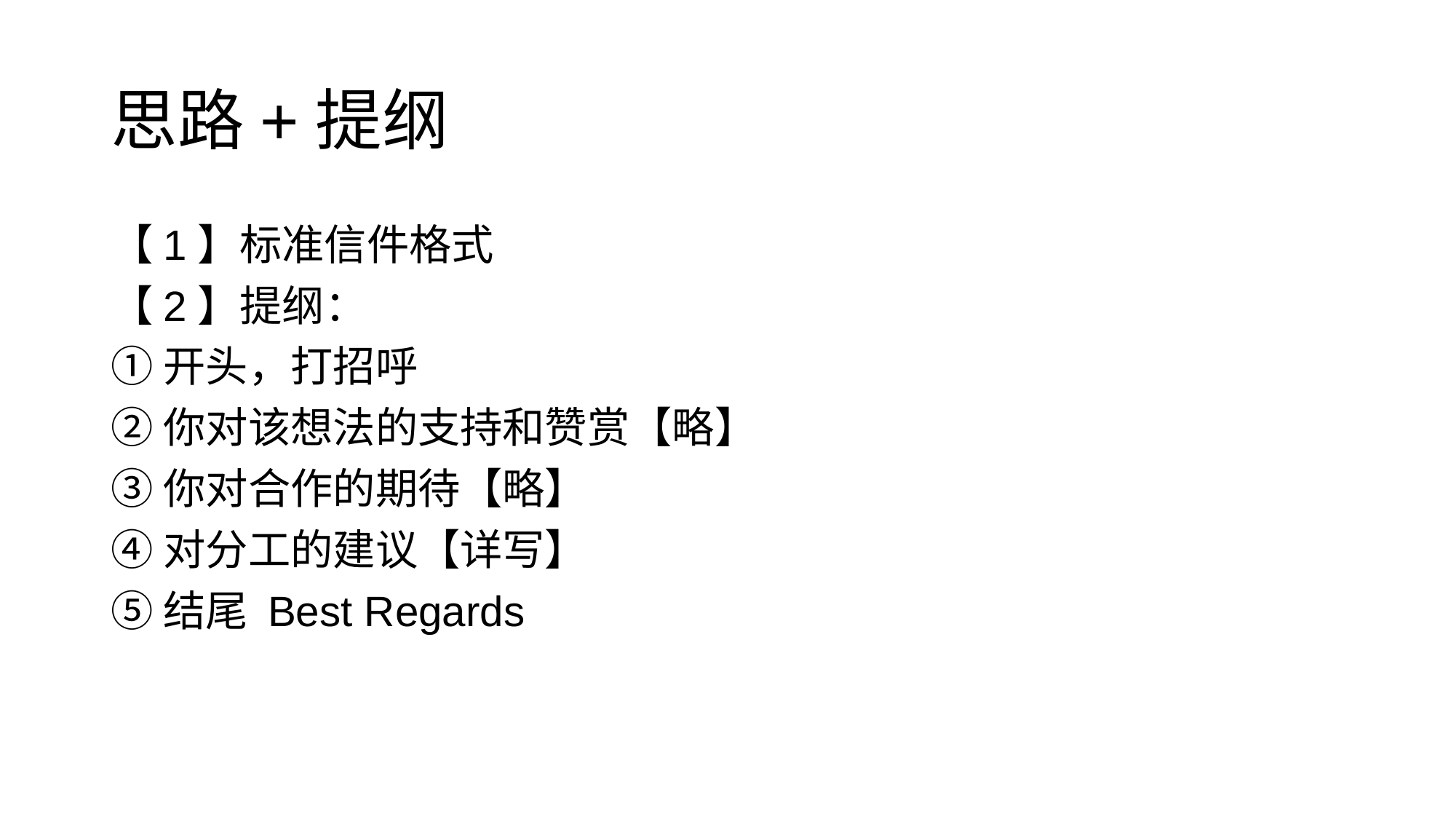

# 思路+提纲
【1】标准信件格式
【2】提纲：
①开头，打招呼
②你对该想法的支持和赞赏【略】
③你对合作的期待【略】
④对分工的建议【详写】
⑤结尾 Best Regards